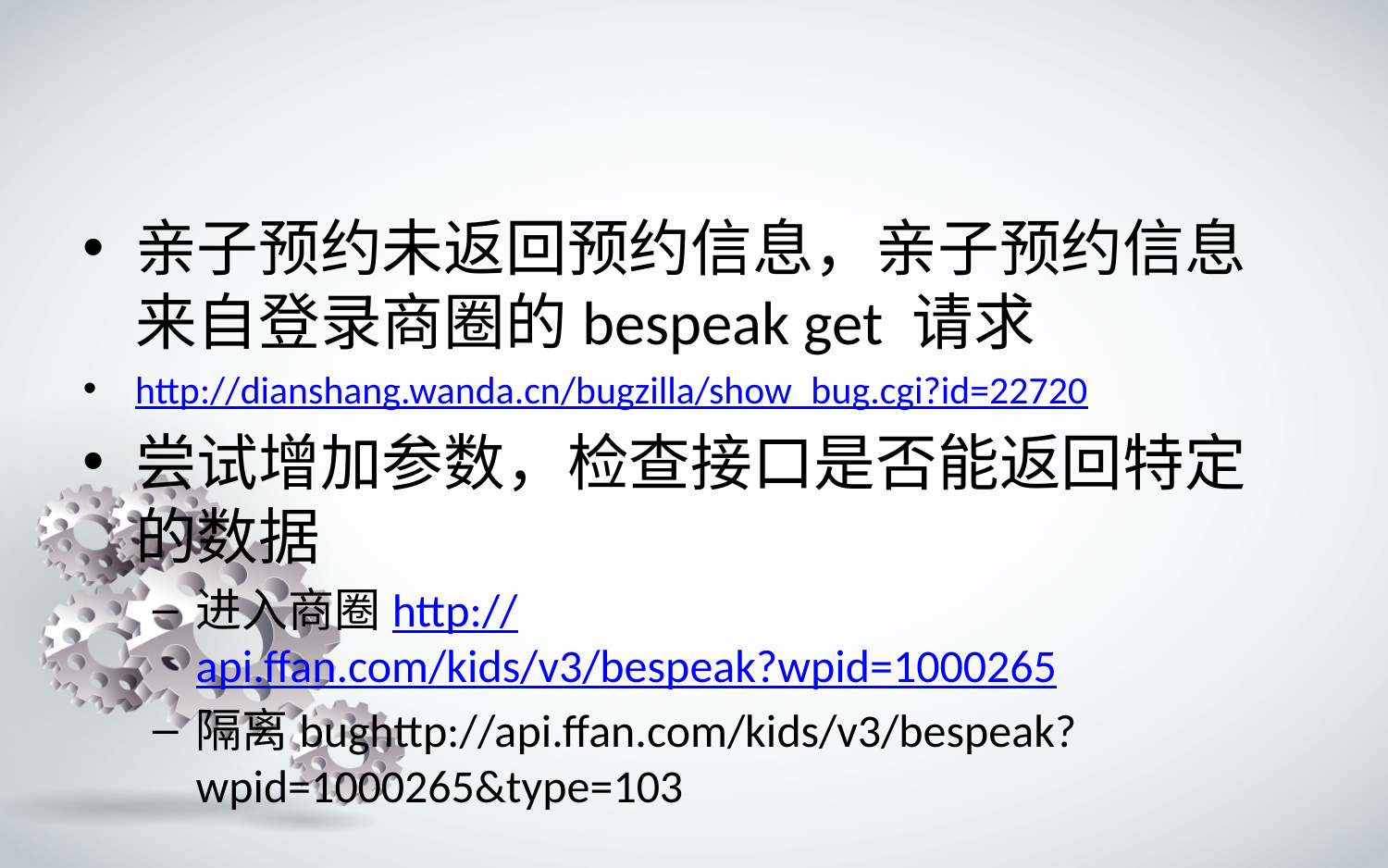

#
亲子预约未返回预约信息，亲子预约信息来自登录商圈的bespeak get 请求
http://dianshang.wanda.cn/bugzilla/show_bug.cgi?id=22720
尝试增加参数，检查接口是否能返回特定的数据
进入商圈http://api.ffan.com/kids/v3/bespeak?wpid=1000265
隔离bughttp://api.ffan.com/kids/v3/bespeak?wpid=1000265&type=103